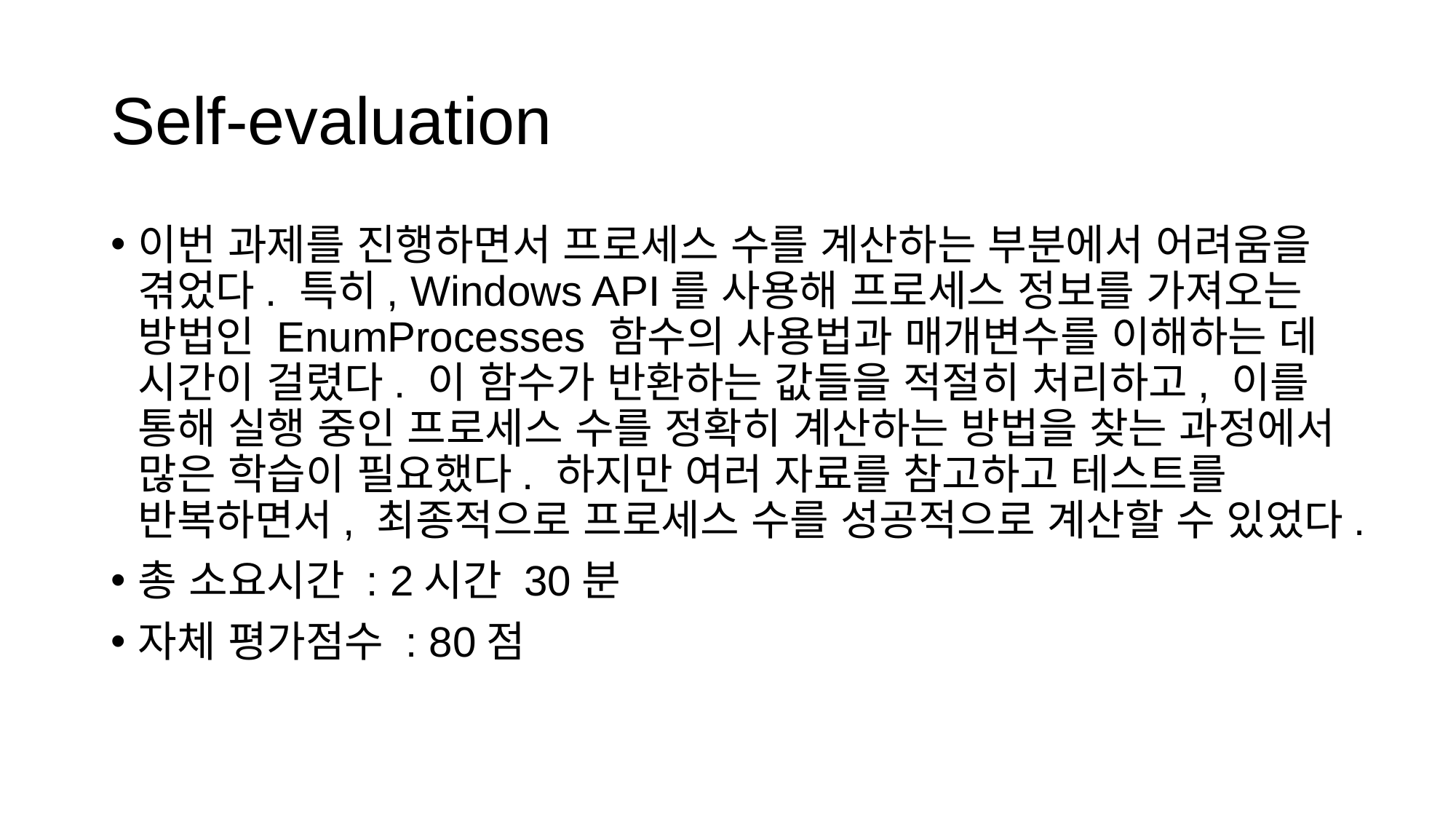

# Self-evaluation
이번 과제를 진행하면서 프로세스 수를 계산하는 부분에서 어려움을 겪었다. 특히, Windows API를 사용해 프로세스 정보를 가져오는 방법인 EnumProcesses 함수의 사용법과 매개변수를 이해하는 데 시간이 걸렸다. 이 함수가 반환하는 값들을 적절히 처리하고, 이를 통해 실행 중인 프로세스 수를 정확히 계산하는 방법을 찾는 과정에서 많은 학습이 필요했다. 하지만 여러 자료를 참고하고 테스트를 반복하면서, 최종적으로 프로세스 수를 성공적으로 계산할 수 있었다.
총 소요시간 : 2시간 30분
자체 평가점수 : 80점